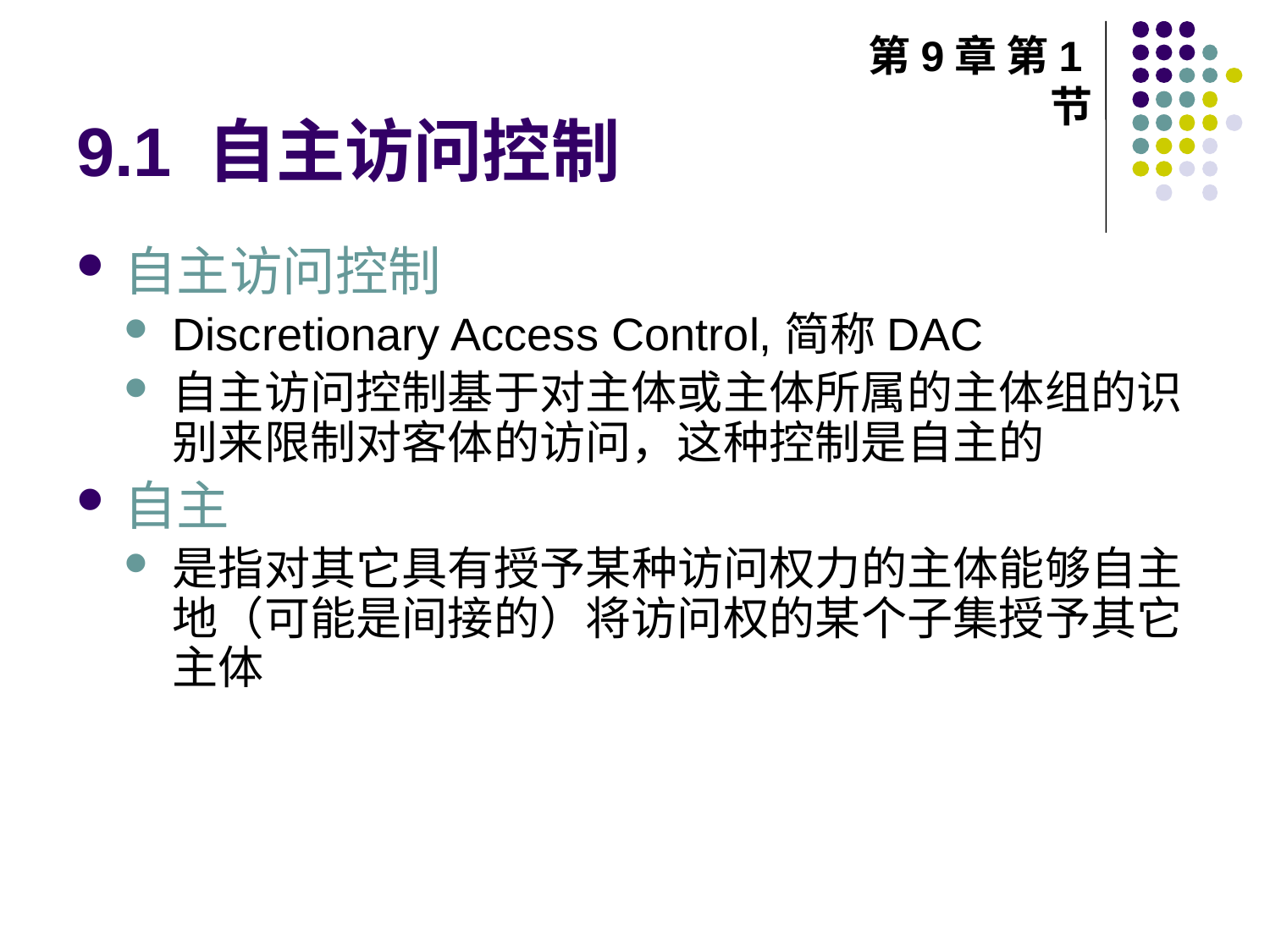

# 9.1 自主访问控制
第9章 第1节
自主访问控制
Discretionary Access Control,简称DAC
自主访问控制基于对主体或主体所属的主体组的识别来限制对客体的访问，这种控制是自主的
自主
是指对其它具有授予某种访问权力的主体能够自主地（可能是间接的）将访问权的某个子集授予其它主体